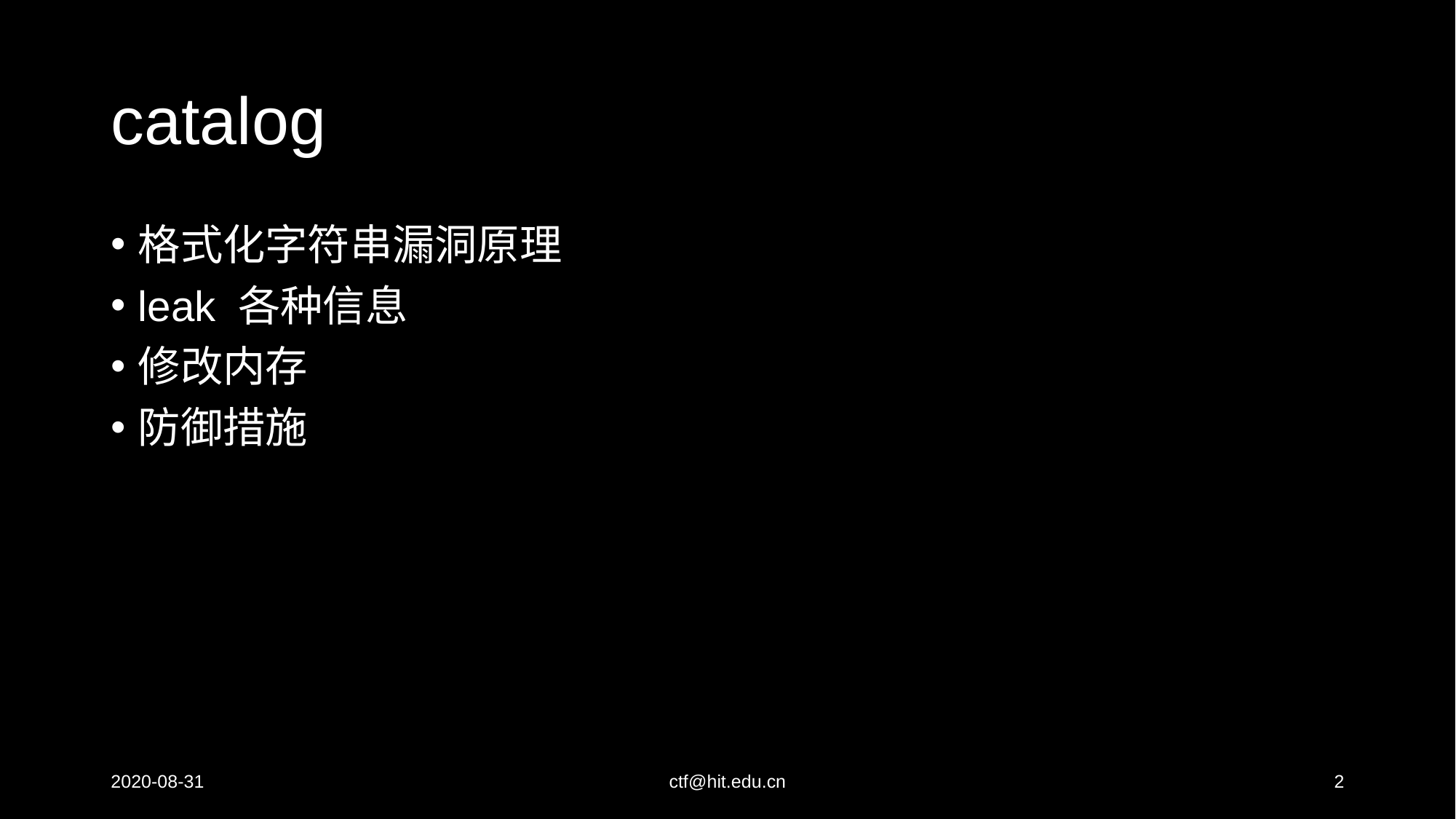

# catalog
格式化字符串漏洞原理
leak 各种信息
修改内存
防御措施
2020-08-31
ctf@hit.edu.cn
2